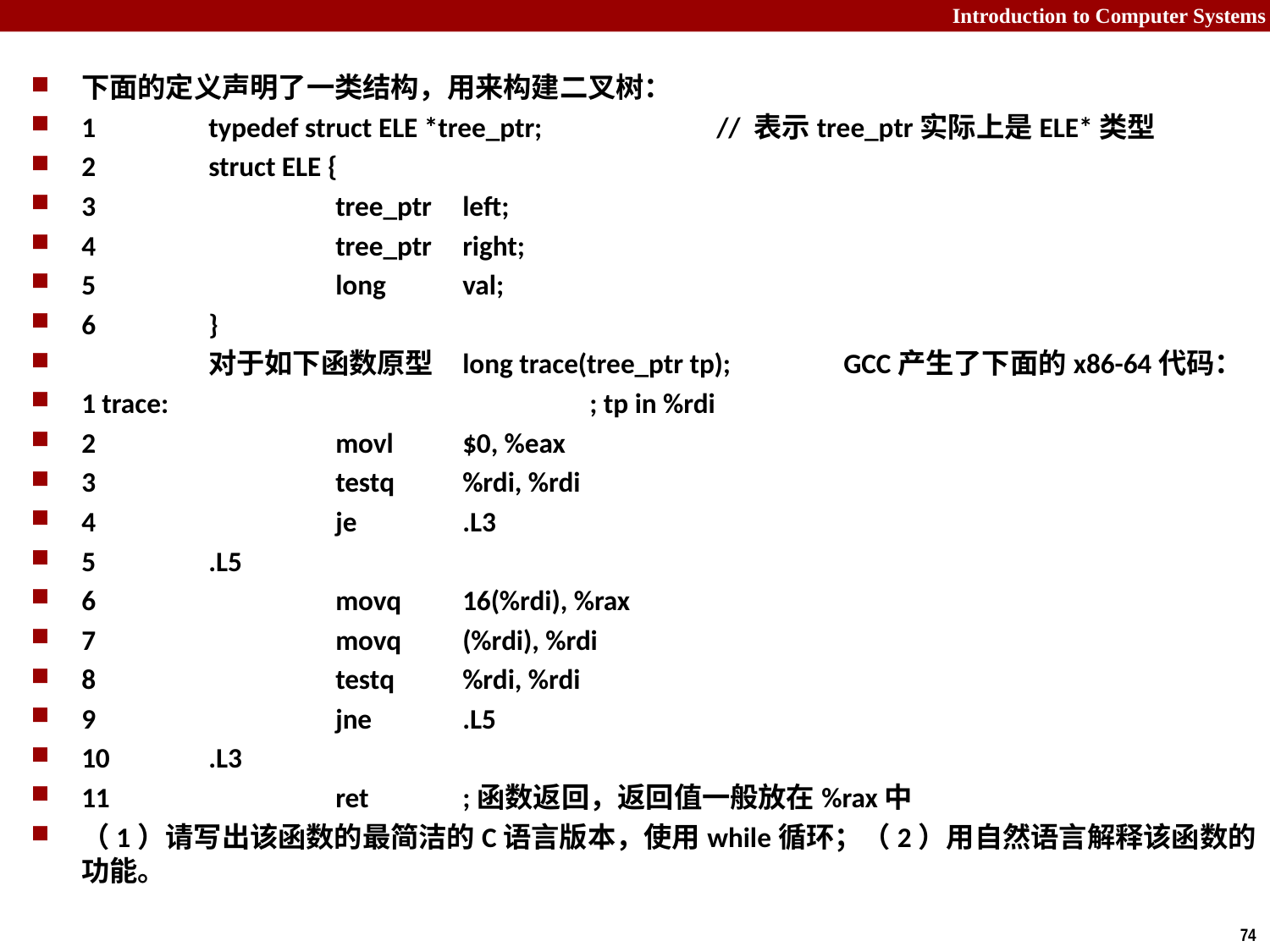

下面的定义声明了一类结构，用来构建二叉树：
1	typedef struct ELE *tree_ptr;		// 表示tree_ptr实际上是ELE*类型
2	struct ELE {
3		tree_ptr	left;
4		tree_ptr	right;
5		long	val;
6	}
	对于如下函数原型	long trace(tree_ptr tp);	GCC产生了下面的x86-64代码：
1 trace:				; tp in %rdi
2		movl	$0, %eax
3		testq	%rdi, %rdi
4		je	.L3
5	.L5
6		movq	16(%rdi), %rax
7		movq	(%rdi), %rdi
8		testq	%rdi, %rdi
9		jne	.L5
10	.L3
11		ret	;函数返回，返回值一般放在%rax中
（1）请写出该函数的最简洁的C语言版本，使用while循环；（2）用自然语言解释该函数的功能。